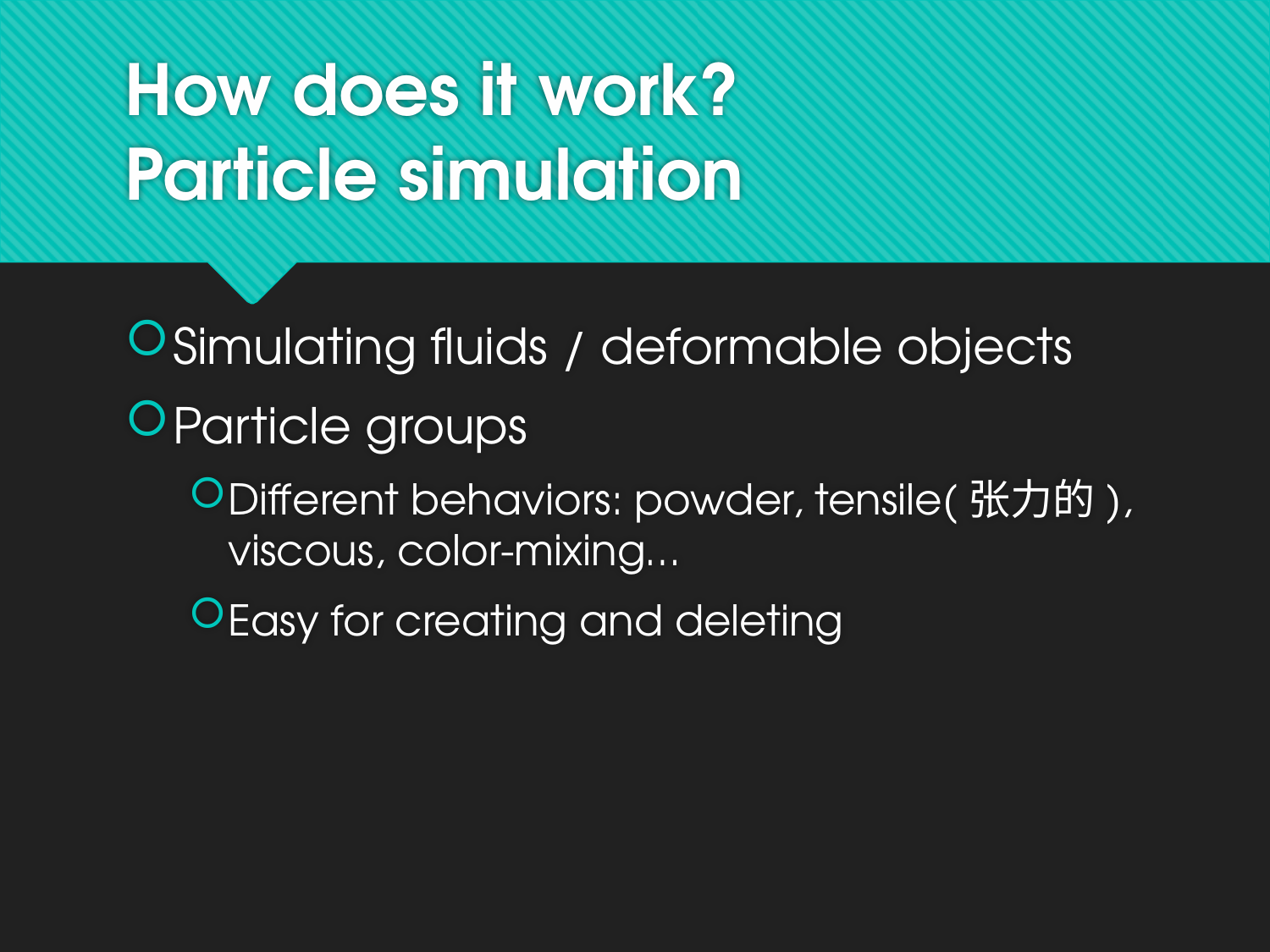

# How does it work? Particle simulation
Simulating fluids / deformable objects
Particle groups
Different behaviors: powder, tensile(张力的), viscous, color-mixing…
Easy for creating and deleting